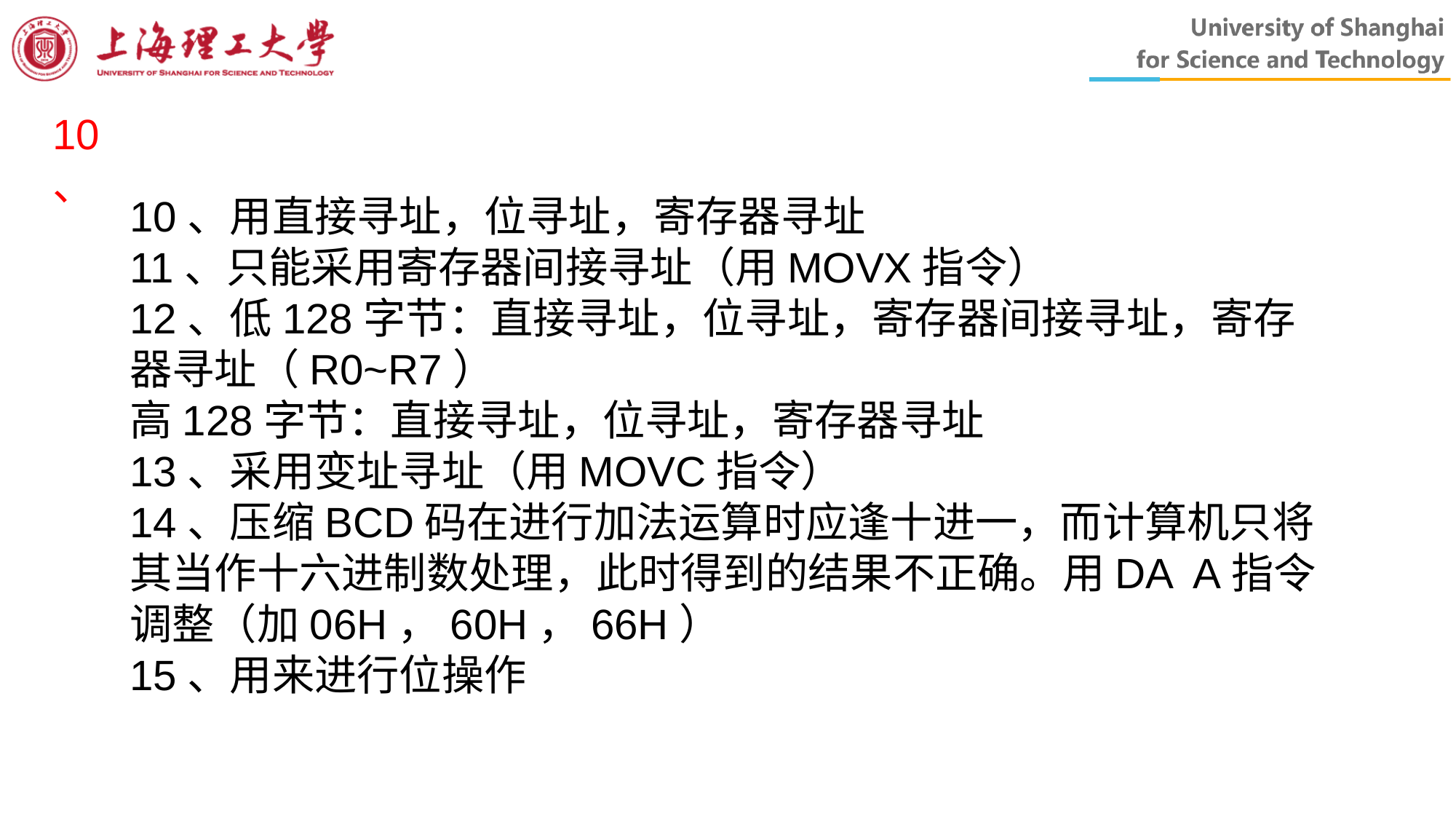

10、
10、用直接寻址，位寻址，寄存器寻址
11、只能采用寄存器间接寻址（用MOVX指令）
12、低128字节：直接寻址，位寻址，寄存器间接寻址，寄存器寻址（R0~R7）
高128字节：直接寻址，位寻址，寄存器寻址
13、采用变址寻址（用MOVC指令）
14、压缩BCD码在进行加法运算时应逢十进一，而计算机只将其当作十六进制数处理，此时得到的结果不正确。用DA  A指令调整（加06H，60H，66H）
15、用来进行位操作